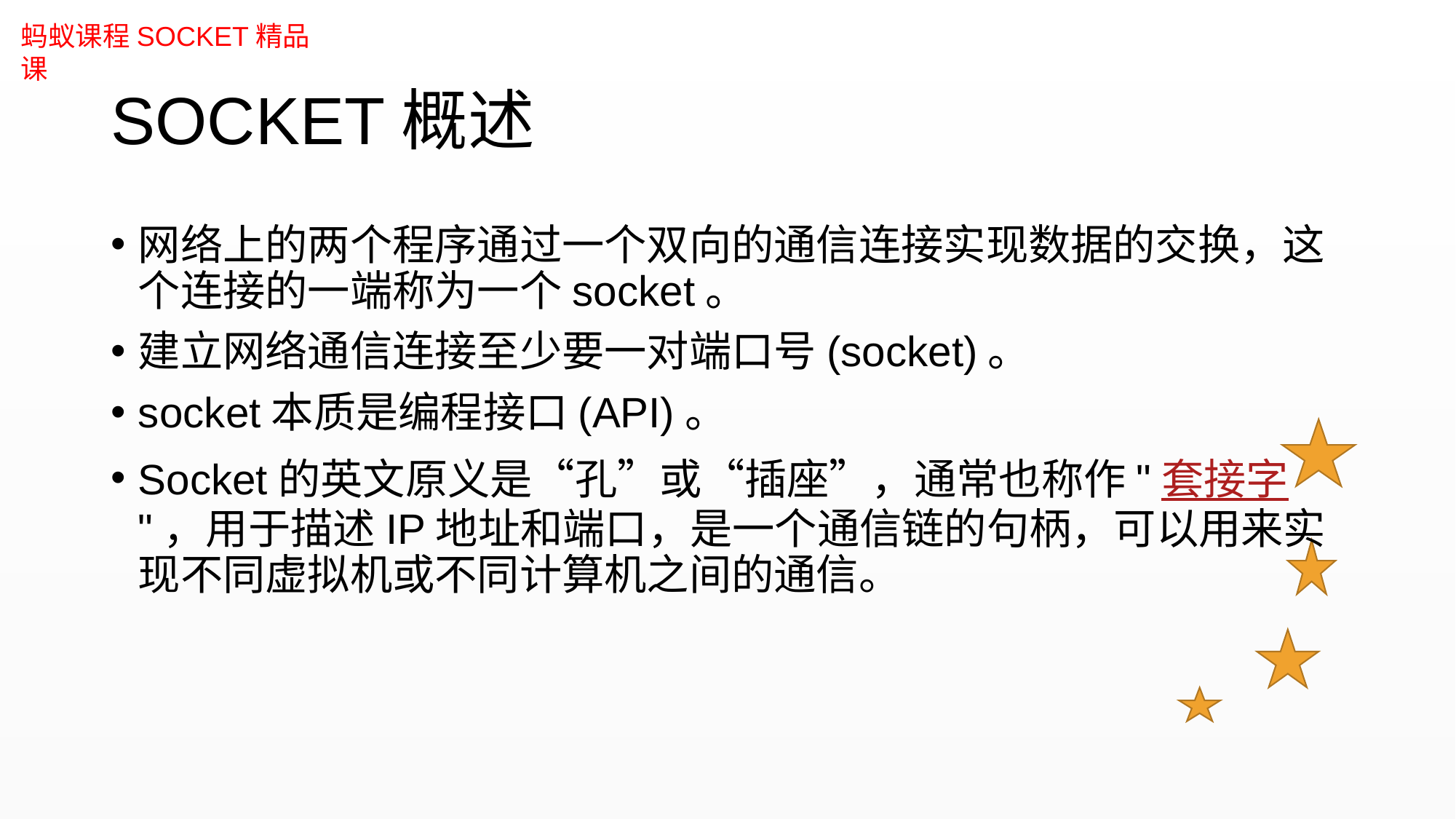

# SOCKET概述
网络上的两个程序通过一个双向的通信连接实现数据的交换，这个连接的一端称为一个socket。
建立网络通信连接至少要一对端口号(socket)。
socket本质是编程接口(API)。
Socket的英文原义是“孔”或“插座”，通常也称作"套接字"，用于描述IP地址和端口，是一个通信链的句柄，可以用来实现不同虚拟机或不同计算机之间的通信。